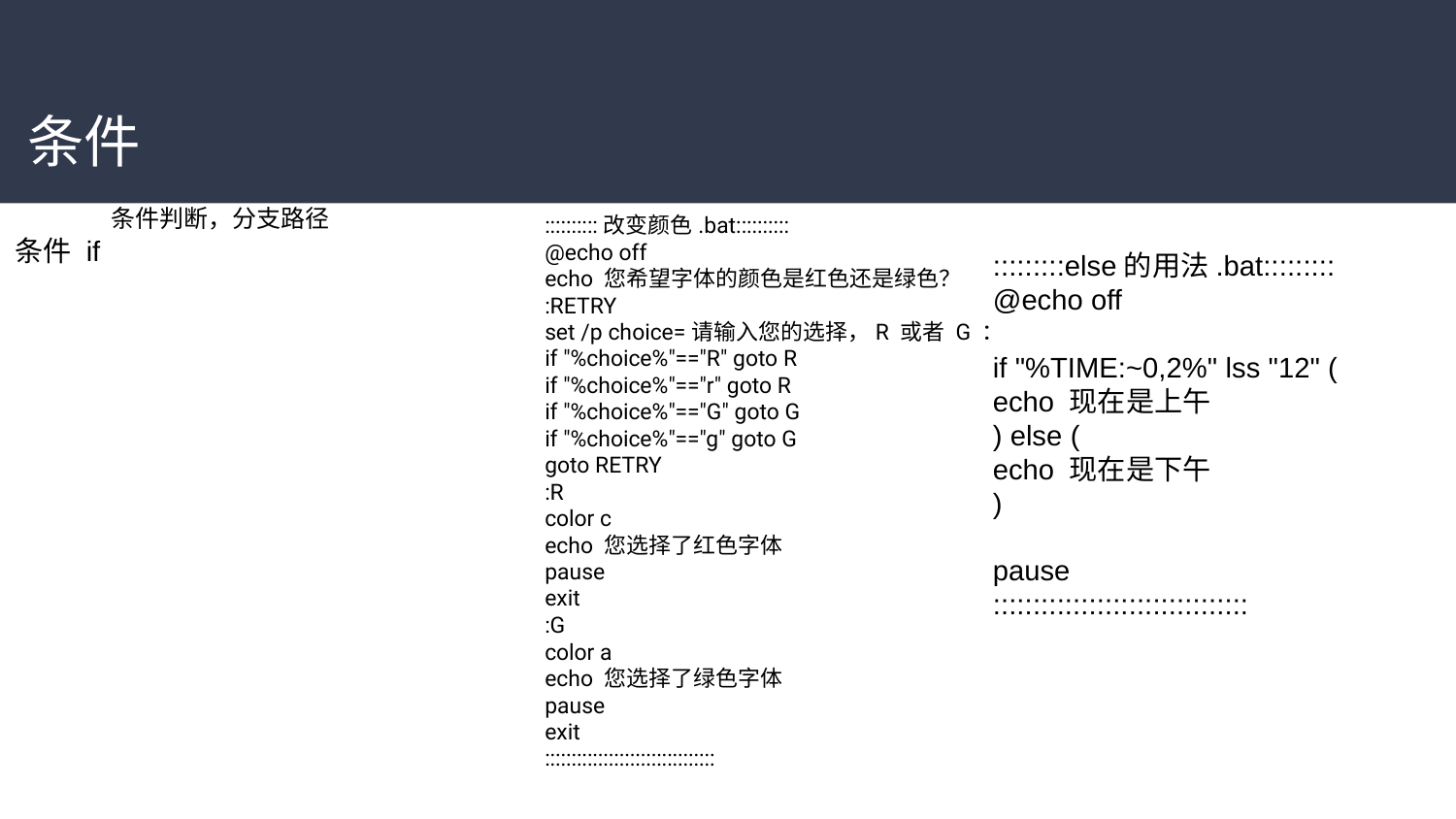

# 条件

条件判断，分支路径
::::::::::改变颜色.bat::::::::::
@echo off
echo 您希望字体的颜色是红色还是绿色？
:RETRY
set /p choice=请输入您的选择，R 或者 G ：
if "%choice%"=="R" goto R
if "%choice%"=="r" goto R
if "%choice%"=="G" goto G
if "%choice%"=="g" goto G
goto RETRY
:R
color c
echo 您选择了红色字体
pause
exit
:G
color a
echo 您选择了绿色字体
pause
exit
::::::::::::::::::::::::::::::::

条件 if
:::::::::else的用法.bat:::::::::
@echo off

if "%TIME:~0,2%" lss "12" (
echo 现在是上午
) else (
echo 现在是下午
)

pause
::::::::::::::::::::::::::::::::